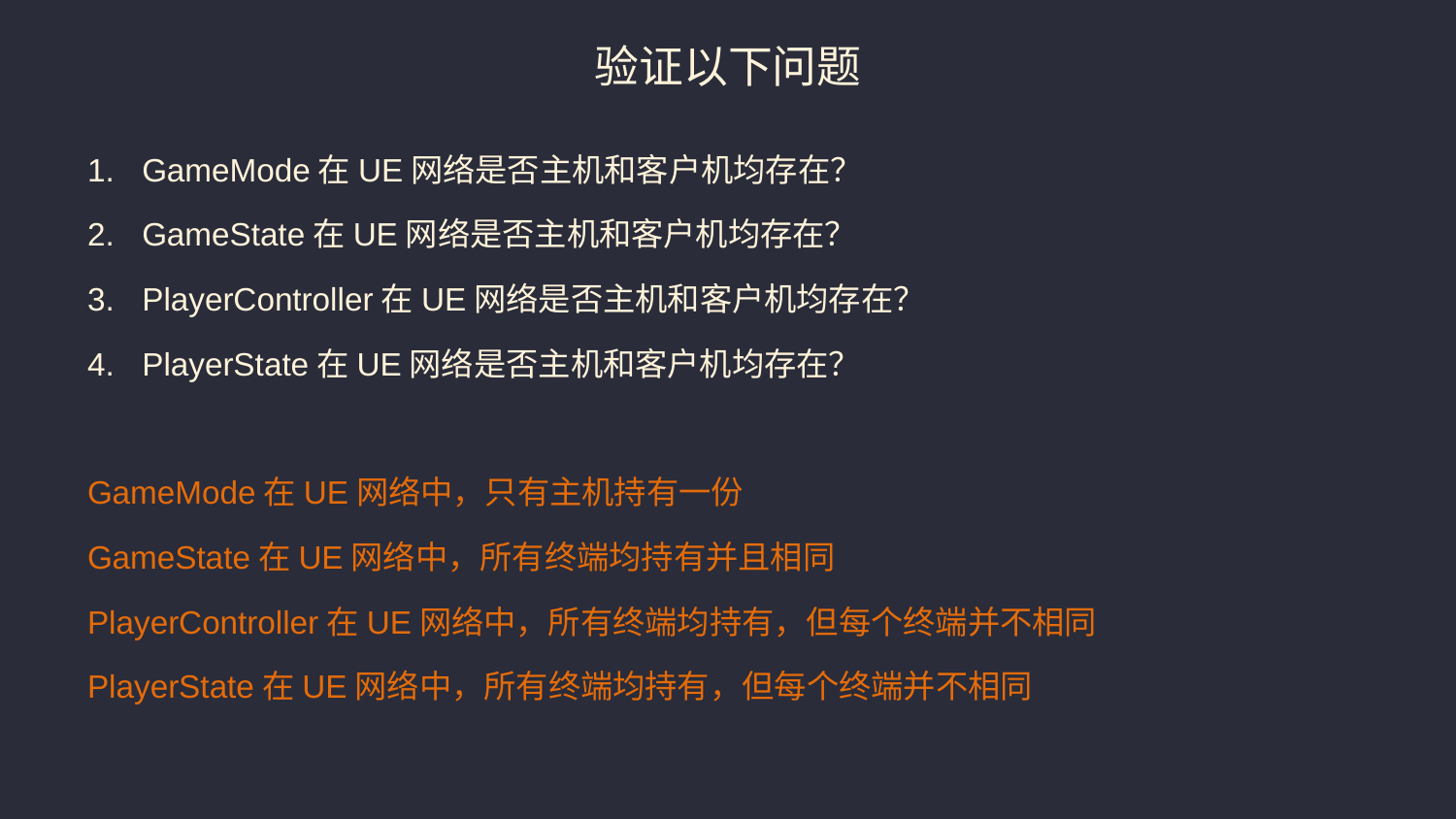

# 验证以下问题
GameMode在UE网络是否主机和客户机均存在？
GameState在UE网络是否主机和客户机均存在？
PlayerController在UE网络是否主机和客户机均存在？
PlayerState在UE网络是否主机和客户机均存在？

GameMode在UE网络中，只有主机持有一份
GameState在UE网络中，所有终端均持有并且相同
PlayerController在UE网络中，所有终端均持有，但每个终端并不相同
PlayerState在UE网络中，所有终端均持有，但每个终端并不相同